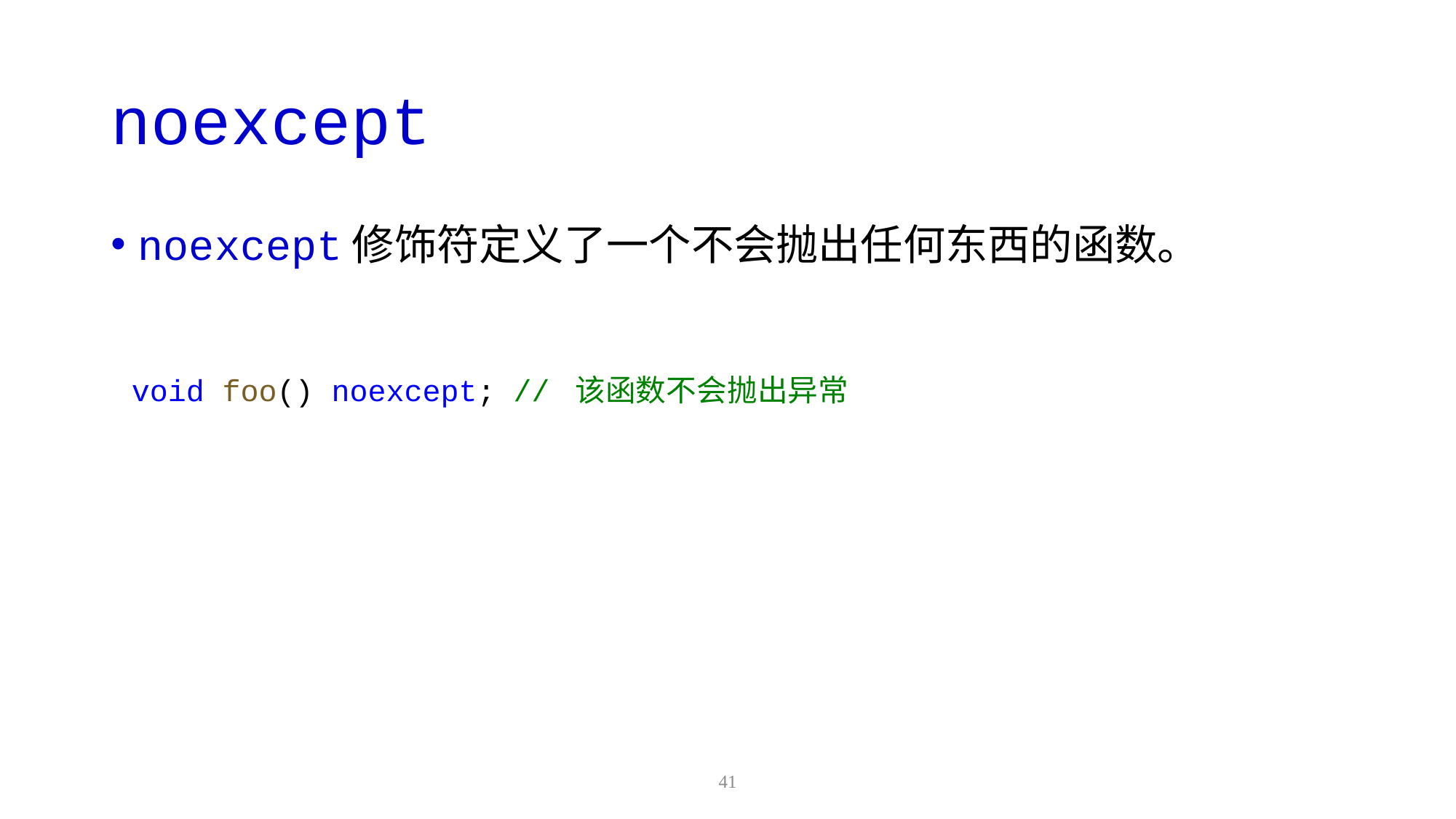

# noexcept
noexcept修饰符定义了一个不会抛出任何东西的函数。
void foo() noexcept; // 该函数不会抛出异常
41